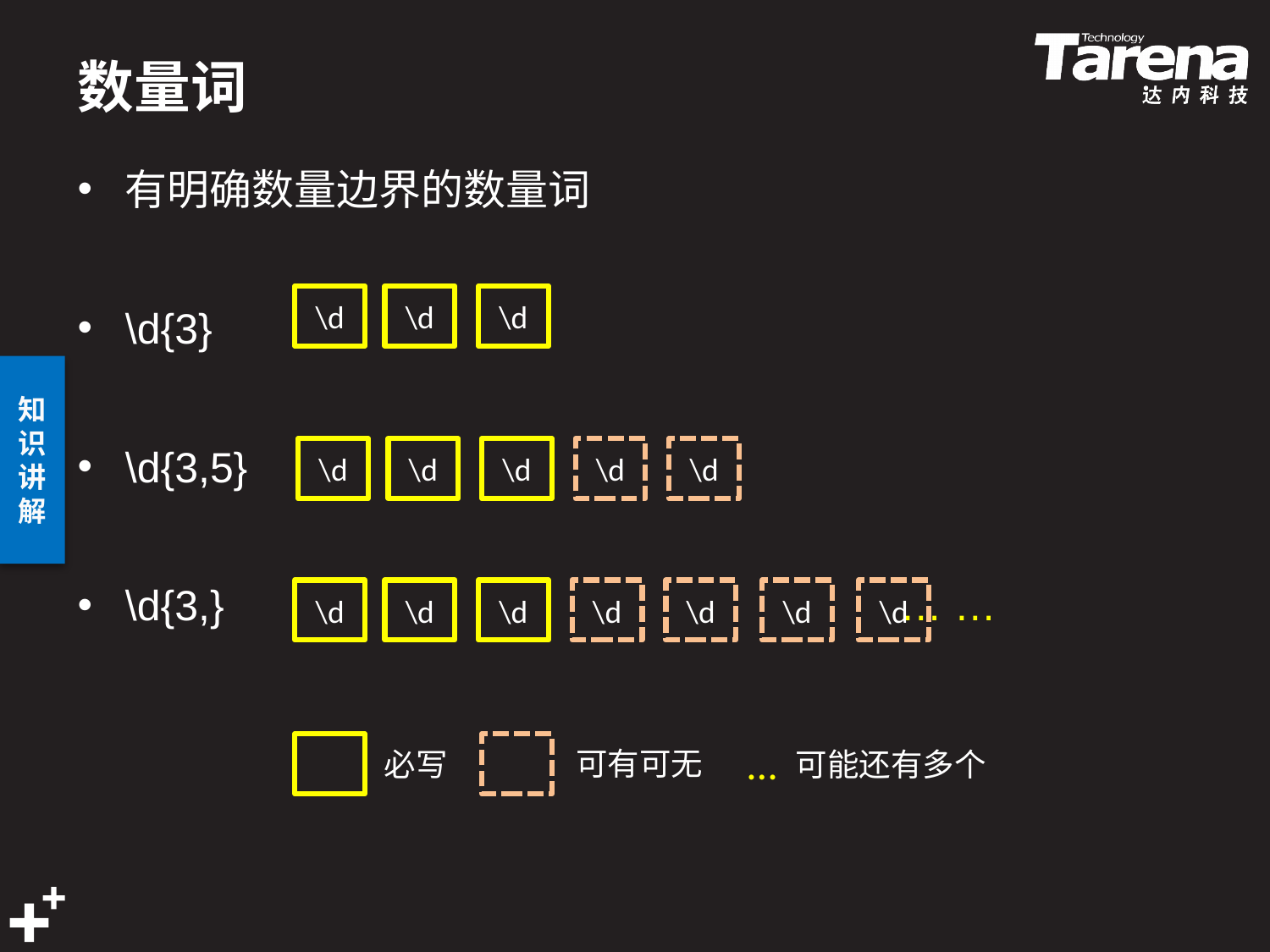

# 数量词
有明确数量边界的数量词

\d{3}

\d{3,5}

\d{3,}                                                         … …
\d
\d
\d
\d
\d
\d
\d
\d
\d
\d
\d
\d
\d
\d
\d
…

可有可无
必写
可能还有多个